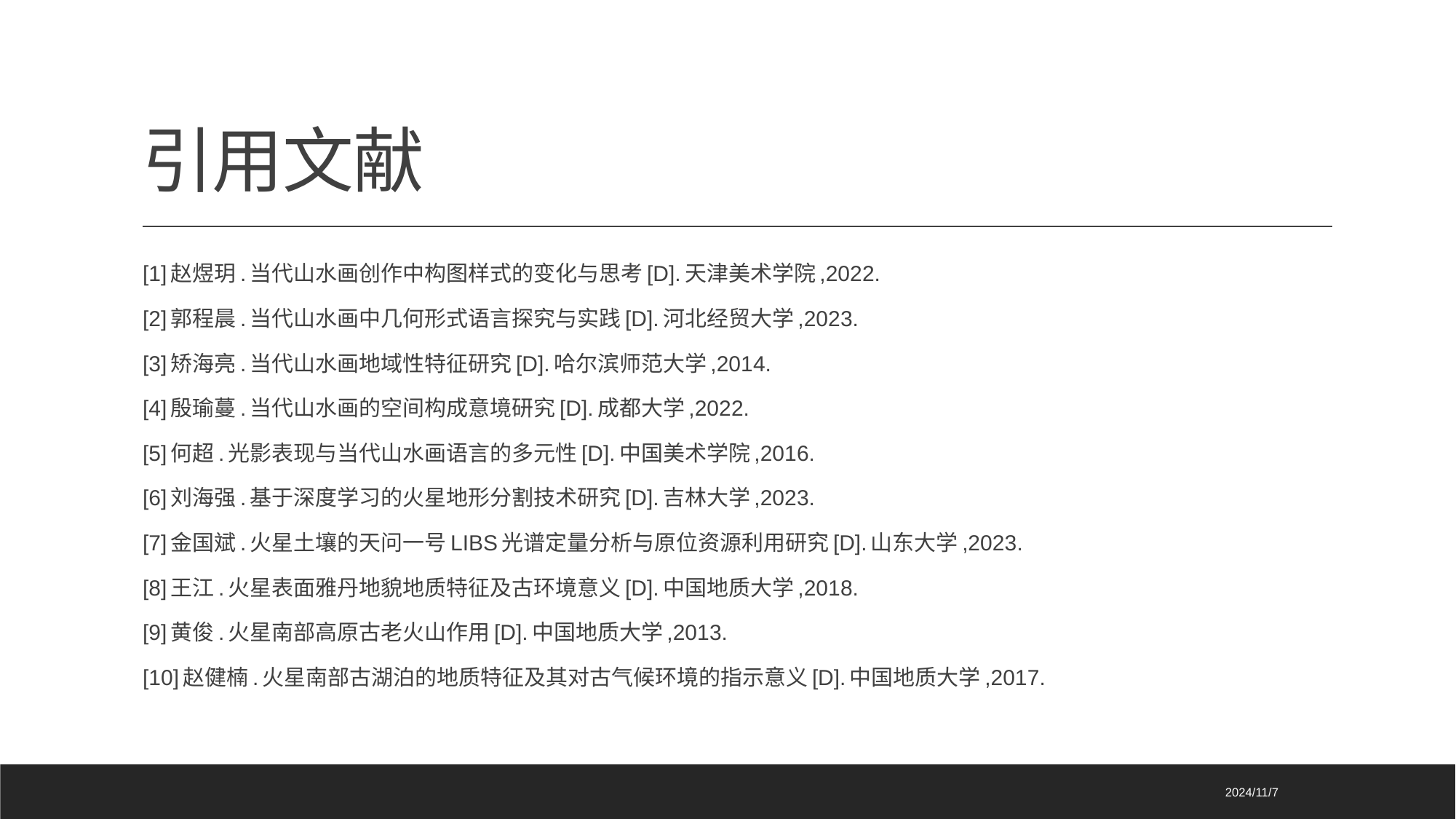

# 引用文献
[1]赵煜玥.当代山水画创作中构图样式的变化与思考[D].天津美术学院,2022.
[2]郭程晨.当代山水画中几何形式语言探究与实践[D].河北经贸大学,2023.
[3]矫海亮.当代山水画地域性特征研究[D].哈尔滨师范大学,2014.
[4]殷瑜蔓.当代山水画的空间构成意境研究[D].成都大学,2022.
[5]何超.光影表现与当代山水画语言的多元性[D].中国美术学院,2016.
[6]刘海强.基于深度学习的火星地形分割技术研究[D].吉林大学,2023.
[7]金国斌.火星土壤的天问一号LIBS光谱定量分析与原位资源利用研究[D].山东大学,2023.
[8]王江.火星表面雅丹地貌地质特征及古环境意义[D].中国地质大学,2018.
[9]黄俊.火星南部高原古老火山作用[D].中国地质大学,2013.
[10]赵健楠.火星南部古湖泊的地质特征及其对古气候环境的指示意义[D].中国地质大学,2017.

2024/11/7